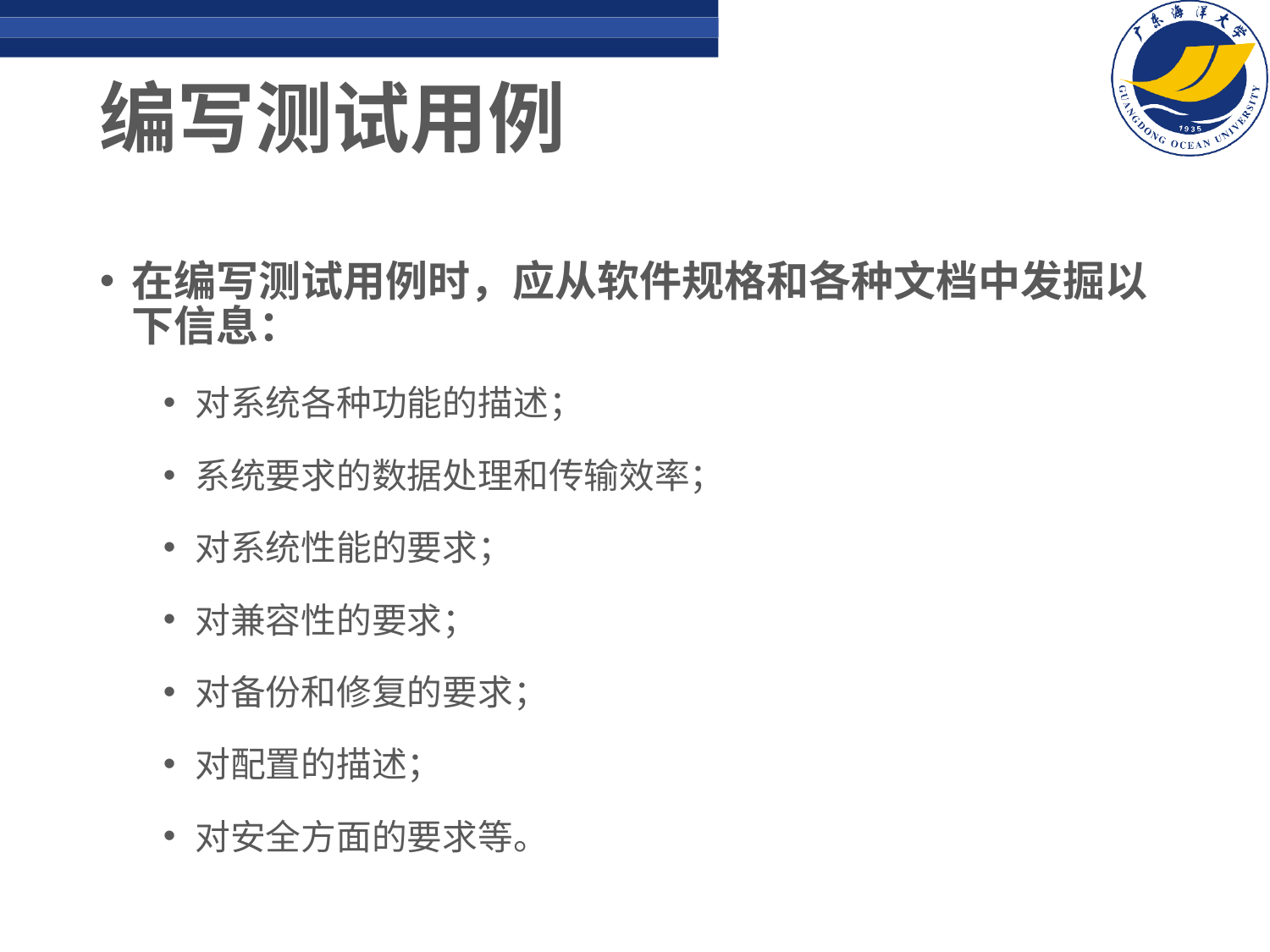

# 编写测试用例
在编写测试用例时，应从软件规格和各种文档中发掘以下信息：
对系统各种功能的描述；
系统要求的数据处理和传输效率；
对系统性能的要求；
对兼容性的要求；
对备份和修复的要求；
对配置的描述；
对安全方面的要求等。